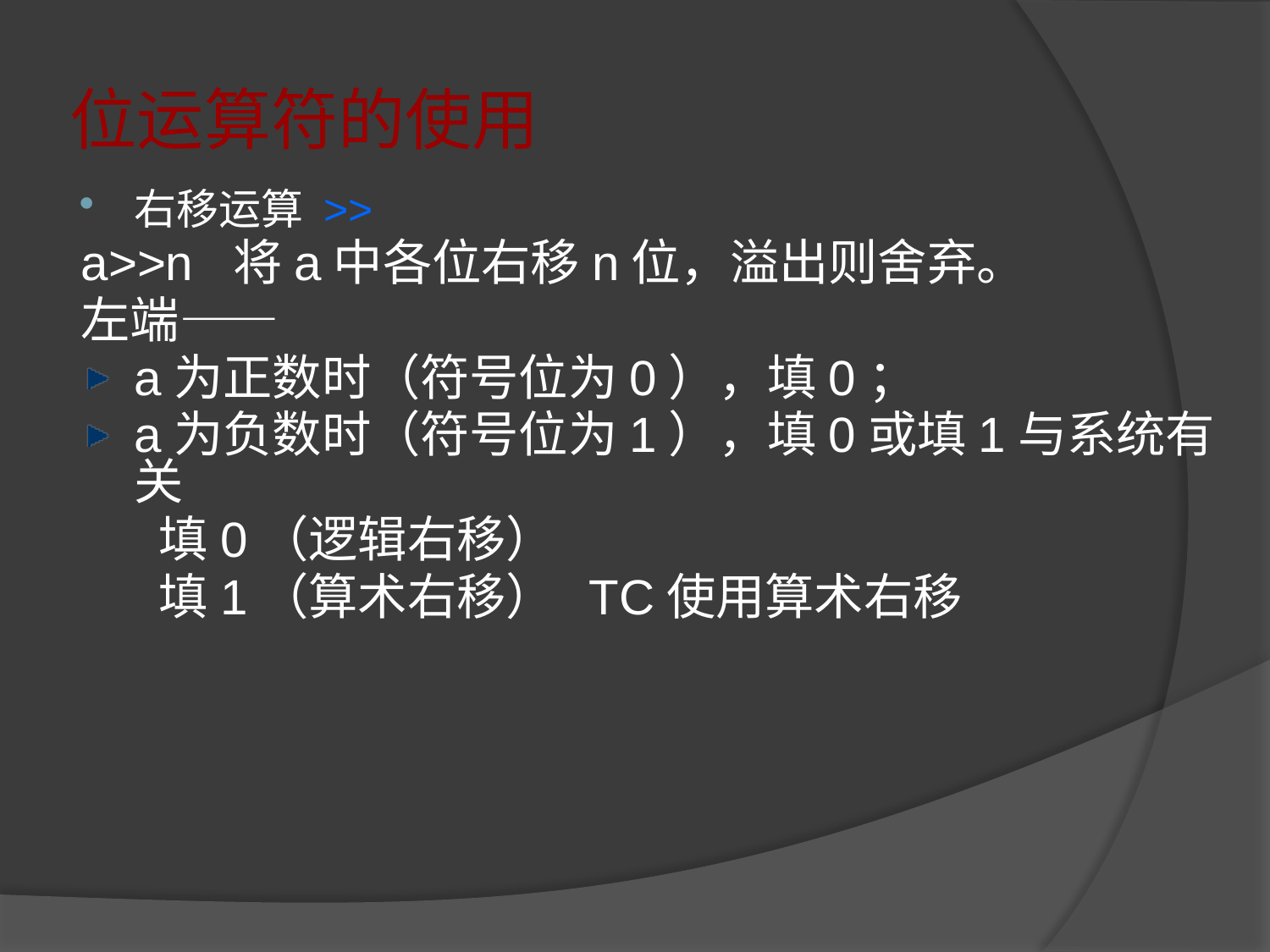

# 位运算符的使用
右移运算 >>
a>>n  将a中各位右移n位，溢出则舍弃。
左端——
a为正数时（符号位为0），填0；
a为负数时（符号位为1），填0或填1与系统有关
      填0（逻辑右移）
      填1（算术右移）  TC使用算术右移